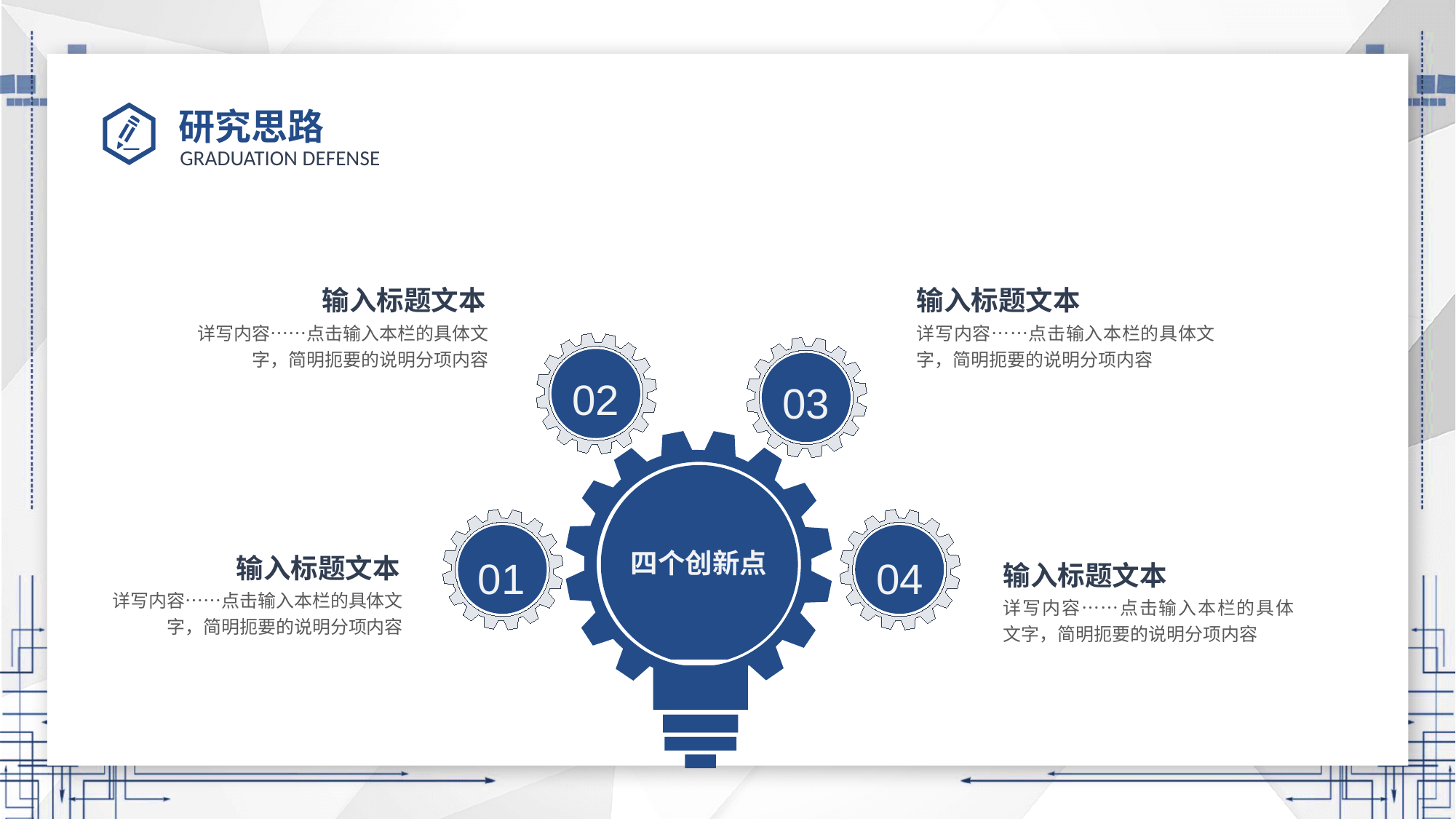

# 研究思路
输入标题文本
输入标题文本
详写内容……点击输入本栏的具体文字，简明扼要的说明分项内容
详写内容……点击输入本栏的具体文字，简明扼要的说明分项内容

02
03

四个创新点
01
04

输入标题文本
输入标题文本
详写内容……点击输入本栏的具体文字，简明扼要的说明分项内容
详写内容……点击输入本栏的具体文字，简明扼要的说明分项内容